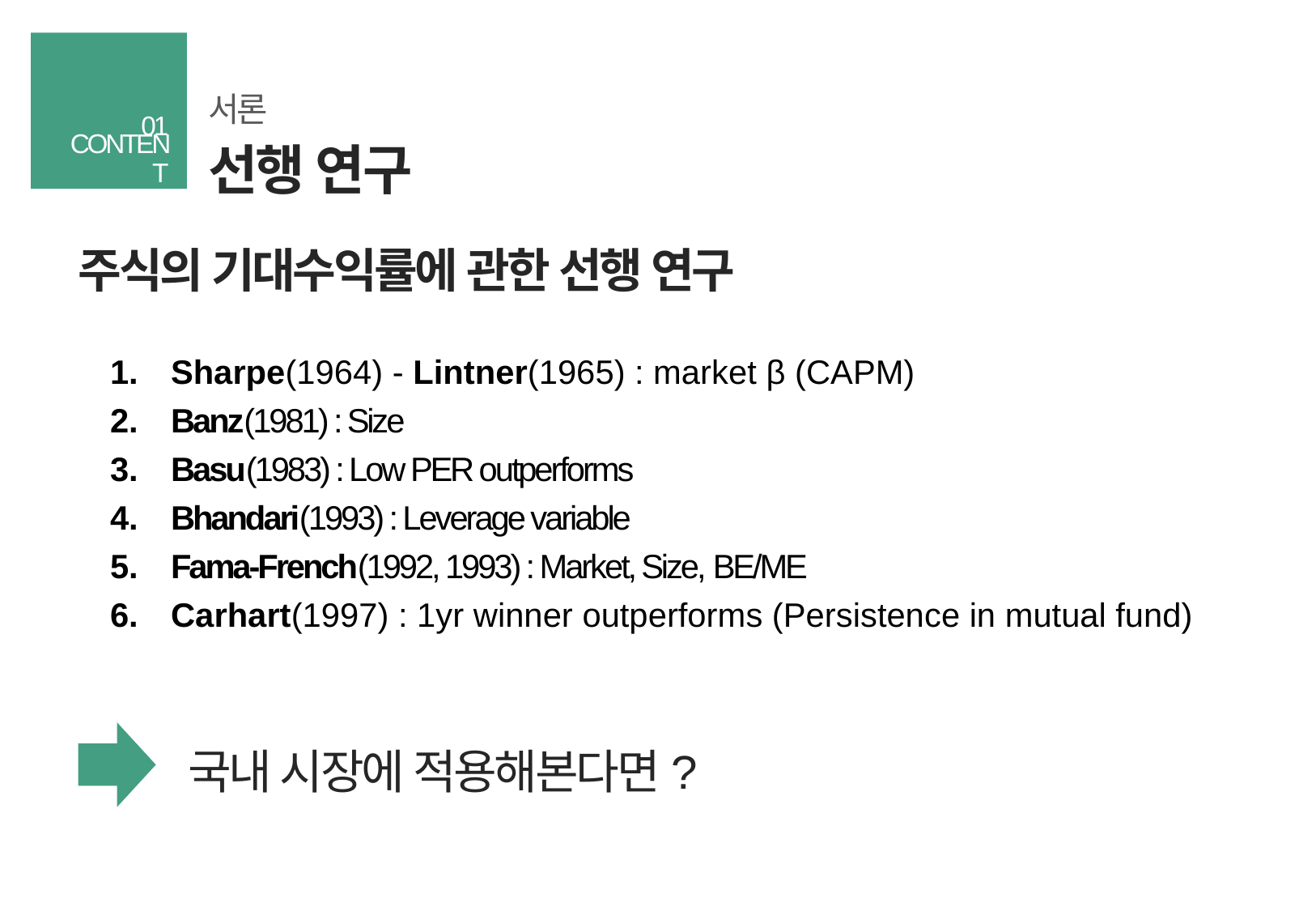

서론
01
선행 연구
CONTENT
주식의 기대수익률에 관한 선행 연구
Sharpe(1964) - Lintner(1965) : market β (CAPM)
Banz(1981) : Size
Basu(1983) : Low PER outperforms
Bhandari(1993) : Leverage variable
Fama-French(1992, 1993) : Market, Size, BE/ME
Carhart(1997) : 1yr winner outperforms (Persistence in mutual fund)

국내 시장에 적용해본다면?